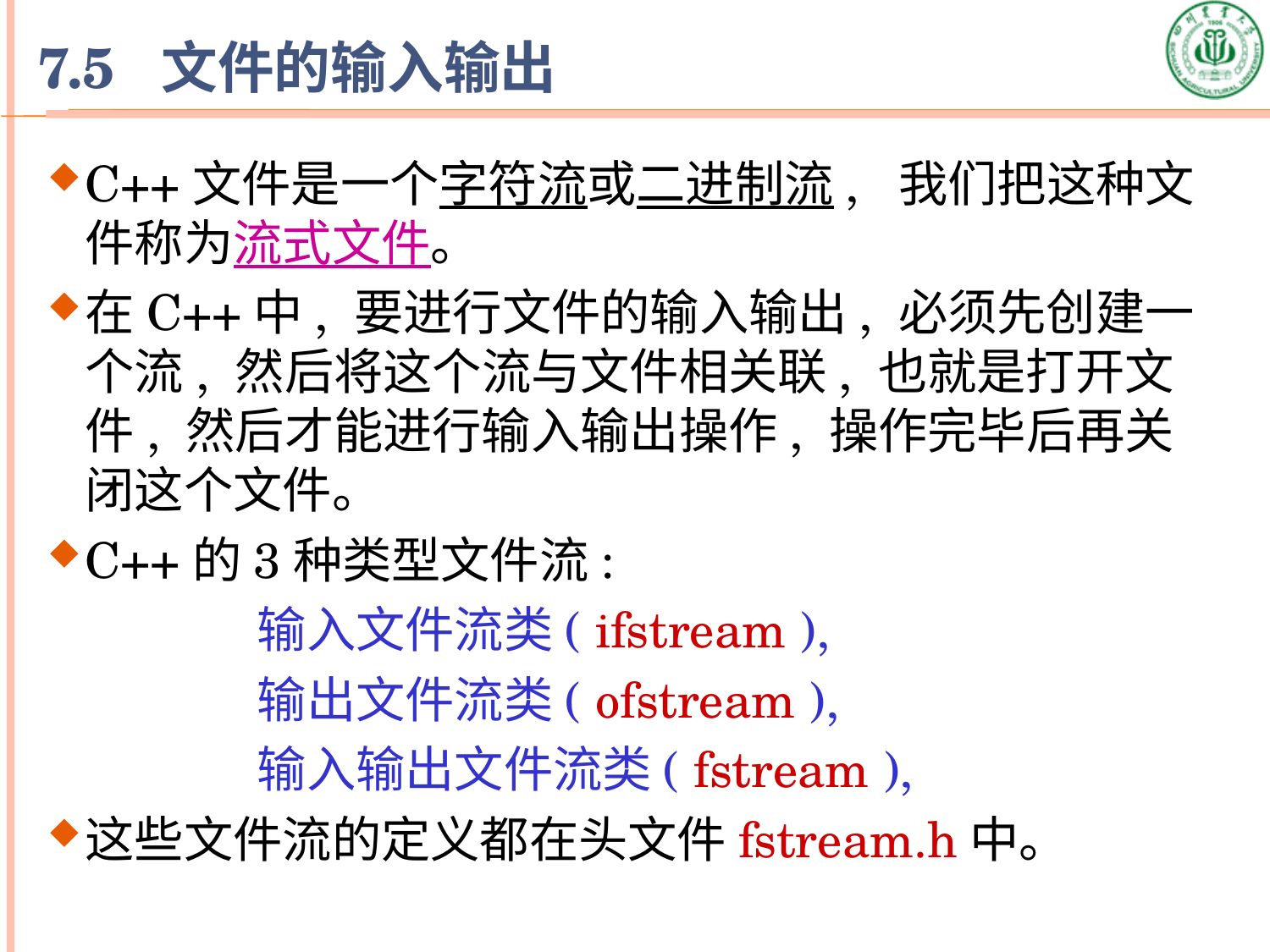

# 7.5  文件的输入输出
C++文件是一个字符流或二进制流,  我们把这种文件称为流式文件。
在C++中, 要进行文件的输入输出, 必须先创建一个流, 然后将这个流与文件相关联, 也就是打开文件, 然后才能进行输入输出操作, 操作完毕后再关闭这个文件。
C++的3种类型文件流:
                  输入文件流类( ifstream ),
                  输出文件流类( ofstream ),
                  输入输出文件流类( fstream ),
这些文件流的定义都在头文件fstream.h中。